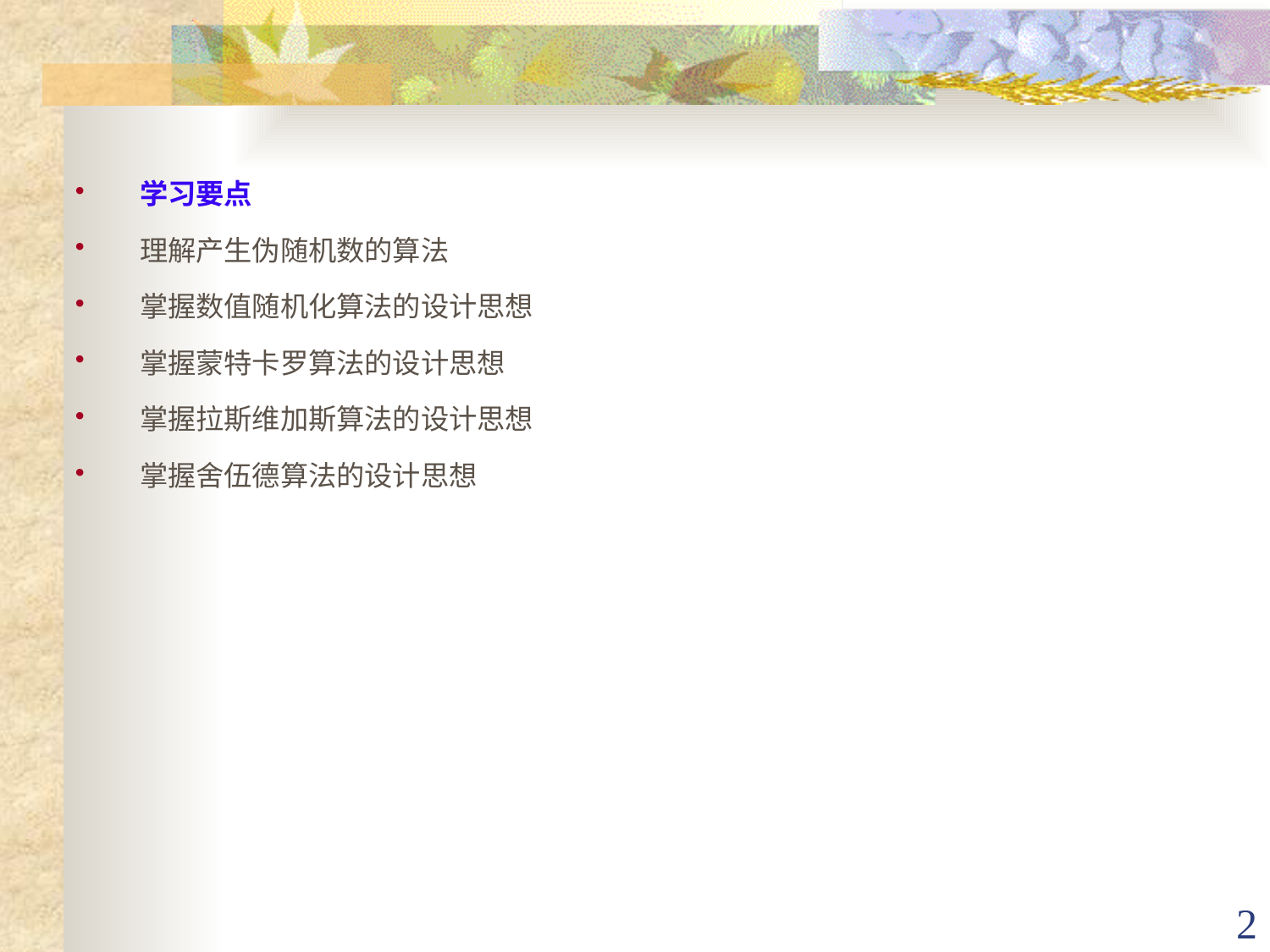

学习要点
理解产生伪随机数的算法
掌握数值随机化算法的设计思想
掌握蒙特卡罗算法的设计思想
掌握拉斯维加斯算法的设计思想
掌握舍伍德算法的设计思想

2